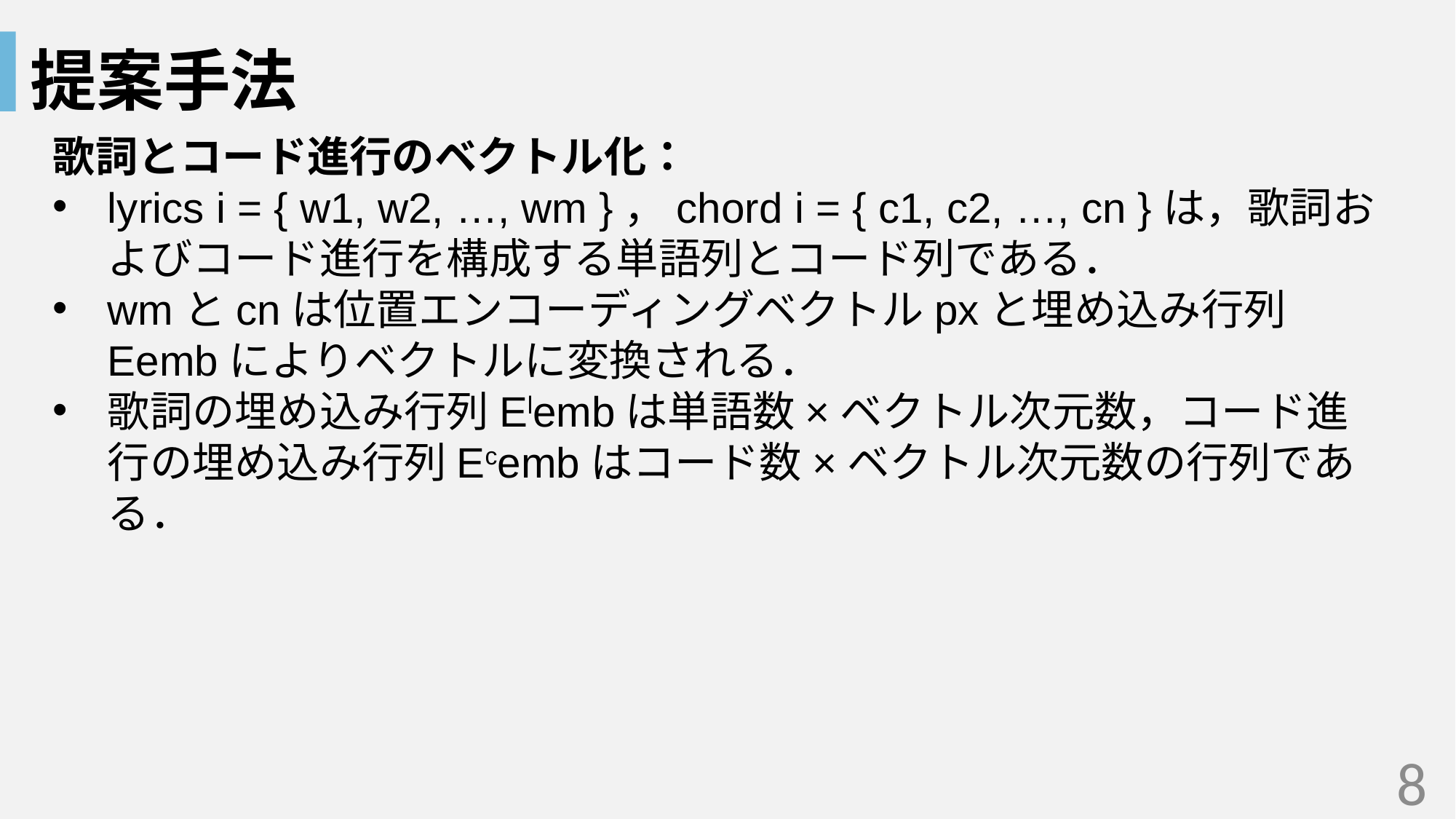

提案手法
歌詞とコード進行のベクトル化：
lyrics i = { w1, w2, …, wm }，chord i = { c1, c2, …, cn }は，歌詞およびコード進行を構成する単語列とコード列である．
wmとcnは位置エンコーディングベクトルpxと埋め込み行列Eembによりベクトルに変換される．
歌詞の埋め込み行列Elembは単語数×ベクトル次元数，コード進行の埋め込み行列Ecembはコード数×ベクトル次元数の行列である．
8